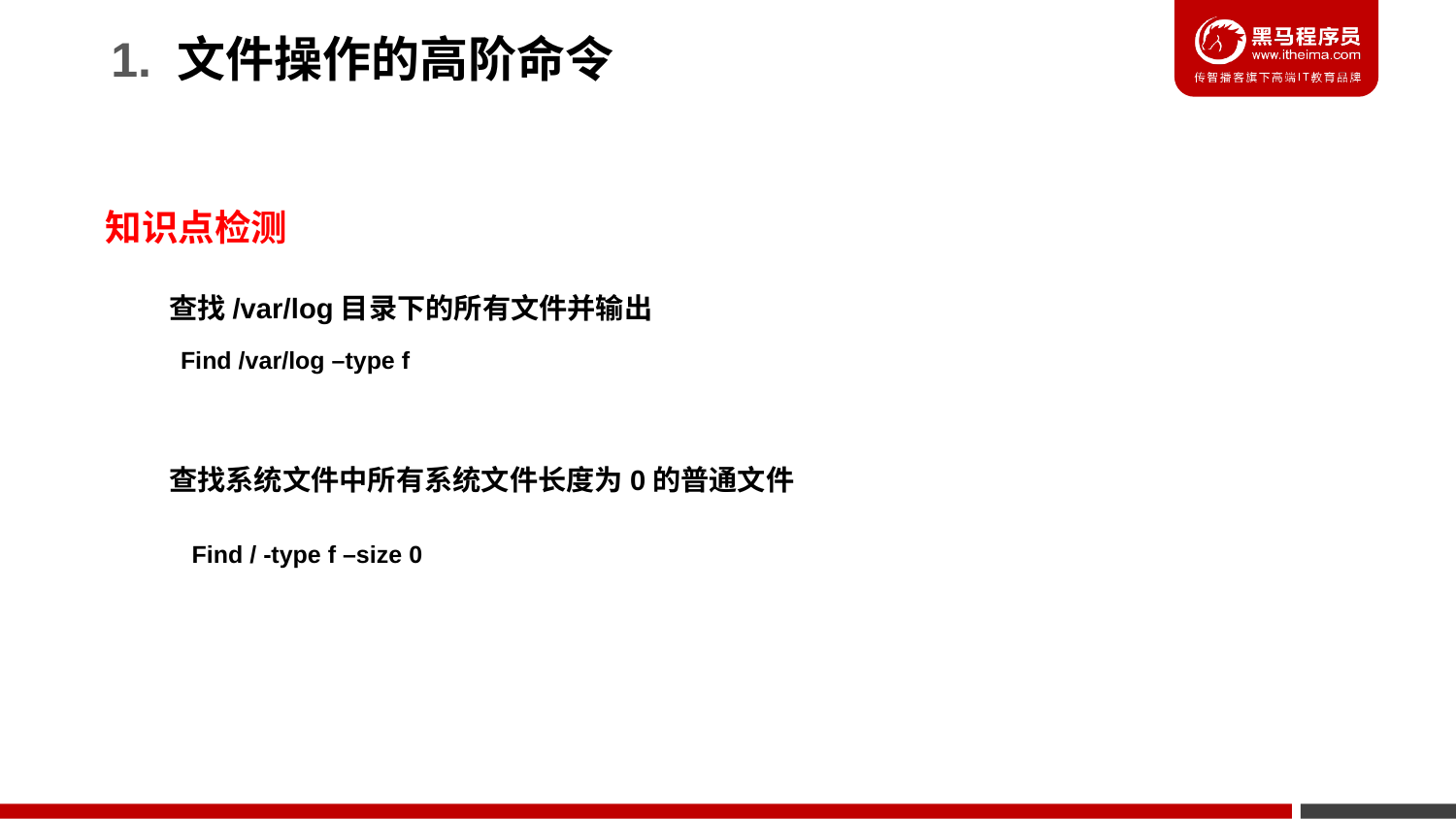

1. 文件操作的高阶命令
知识点检测
查找/var/log目录下的所有文件并输出
Find /var/log –type f

查找系统文件中所有系统文件长度为0的普通文件
Find / -type f –size 0